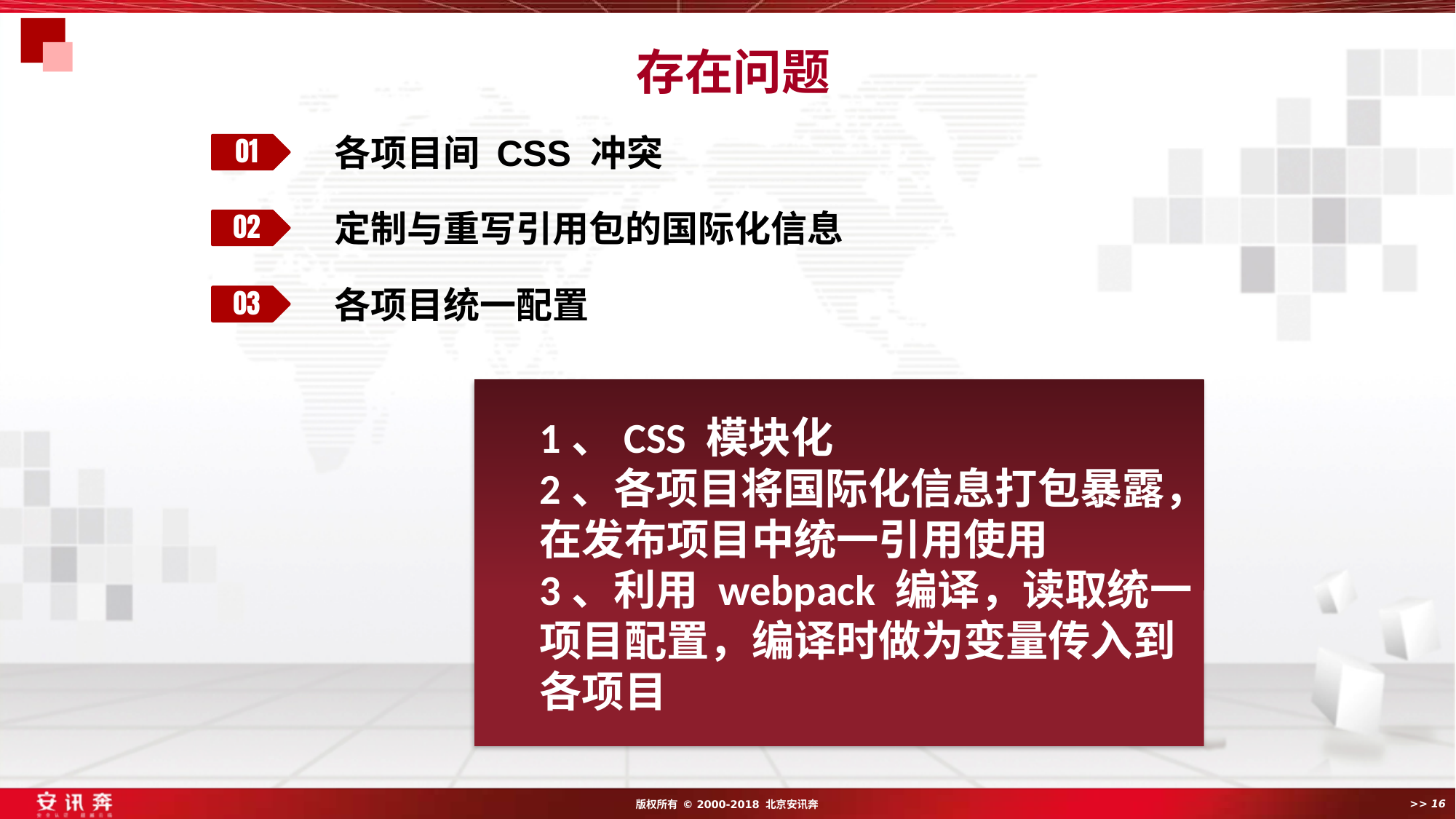

# 存在问题
各项目间 CSS 冲突
01
定制与重写引用包的国际化信息
02
各项目统一配置
03
1、CSS 模块化
2、各项目将国际化信息打包暴露，在发布项目中统一引用使用
3、利用 webpack 编译，读取统一项目配置，编译时做为变量传入到各项目